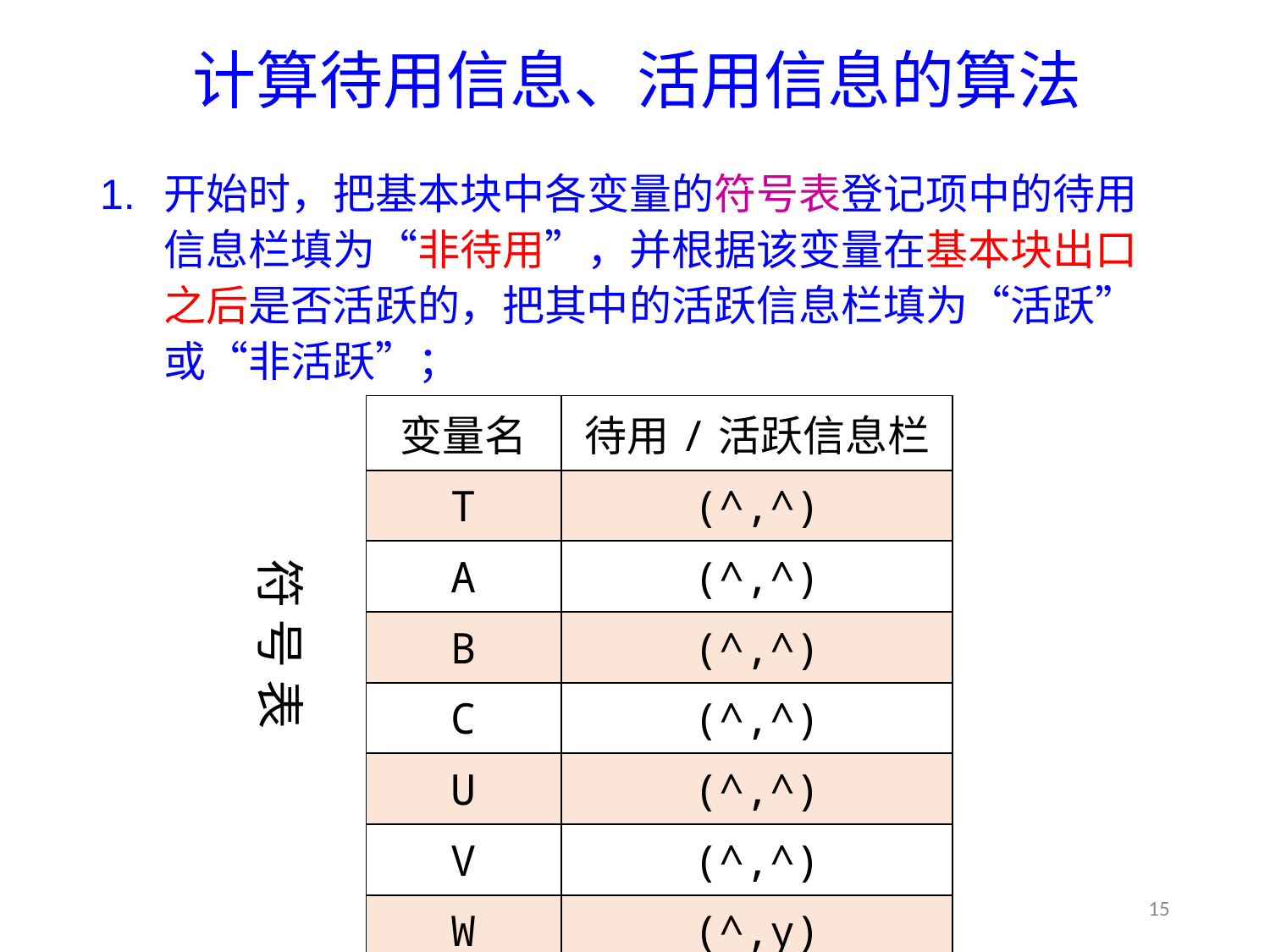

# 计算待用信息、活用信息的算法
开始时，把基本块中各变量的符号表登记项中的待用信息栏填为“非待用”，并根据该变量在基本块出口之后是否活跃的，把其中的活跃信息栏填为“活跃”或“非活跃”；
| 变量名 | 待用/活跃信息栏 |
| --- | --- |
| T | (^,^) |
| A | (^,^) |
| B | (^,^) |
| C | (^,^) |
| U | (^,^) |
| V | (^,^) |
| W | (^,y) |
符 号 表
15